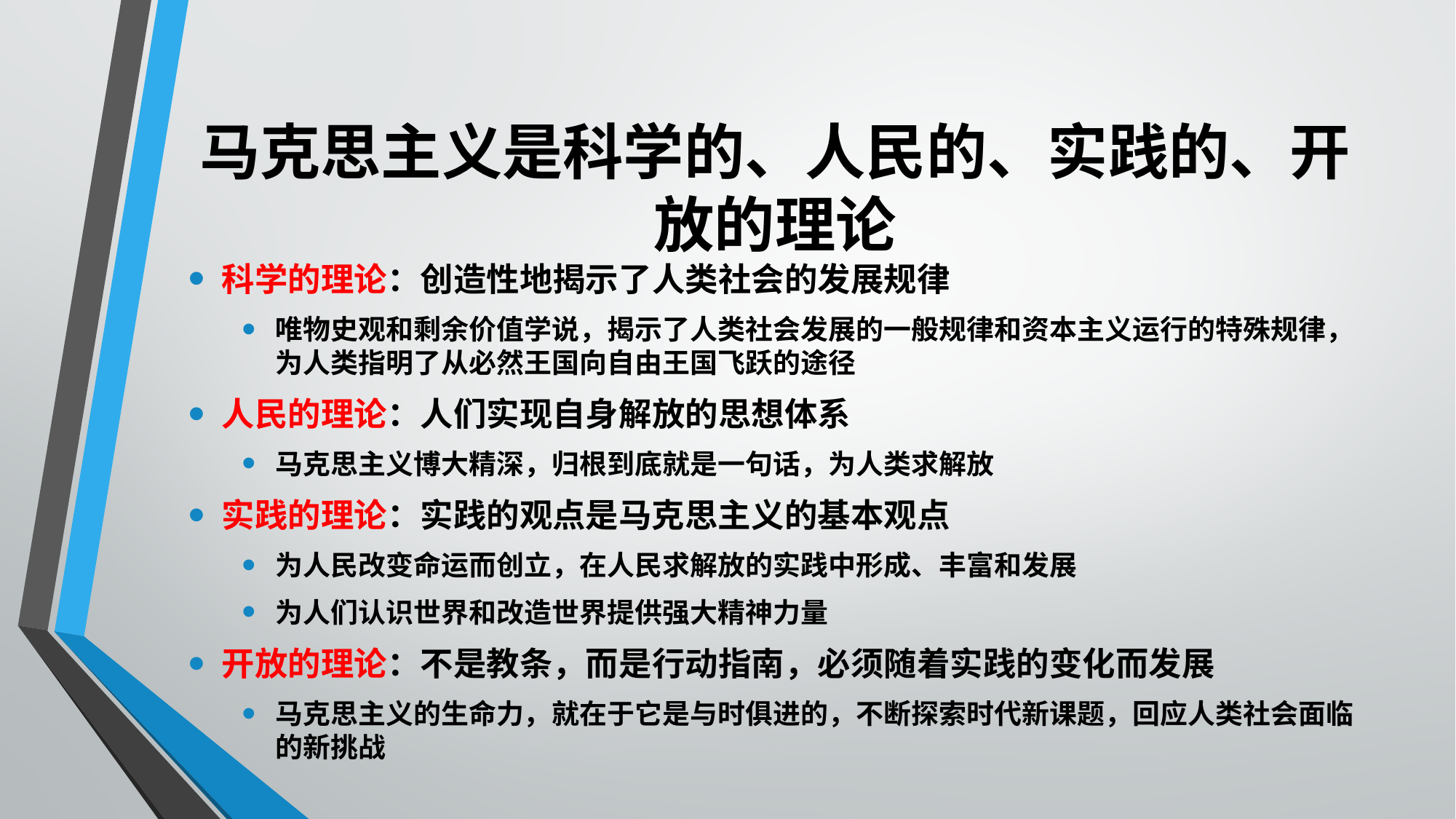

# 马克思主义是科学的、人民的、实践的、开放的理论
科学的理论：创造性地揭示了人类社会的发展规律
唯物史观和剩余价值学说，揭示了人类社会发展的一般规律和资本主义运行的特殊规律，为人类指明了从必然王国向自由王国飞跃的途径
人民的理论：人们实现自身解放的思想体系
马克思主义博大精深，归根到底就是一句话，为人类求解放
实践的理论：实践的观点是马克思主义的基本观点
为人民改变命运而创立，在人民求解放的实践中形成、丰富和发展
为人们认识世界和改造世界提供强大精神力量
开放的理论：不是教条，而是行动指南，必须随着实践的变化而发展
马克思主义的生命力，就在于它是与时俱进的，不断探索时代新课题，回应人类社会面临的新挑战